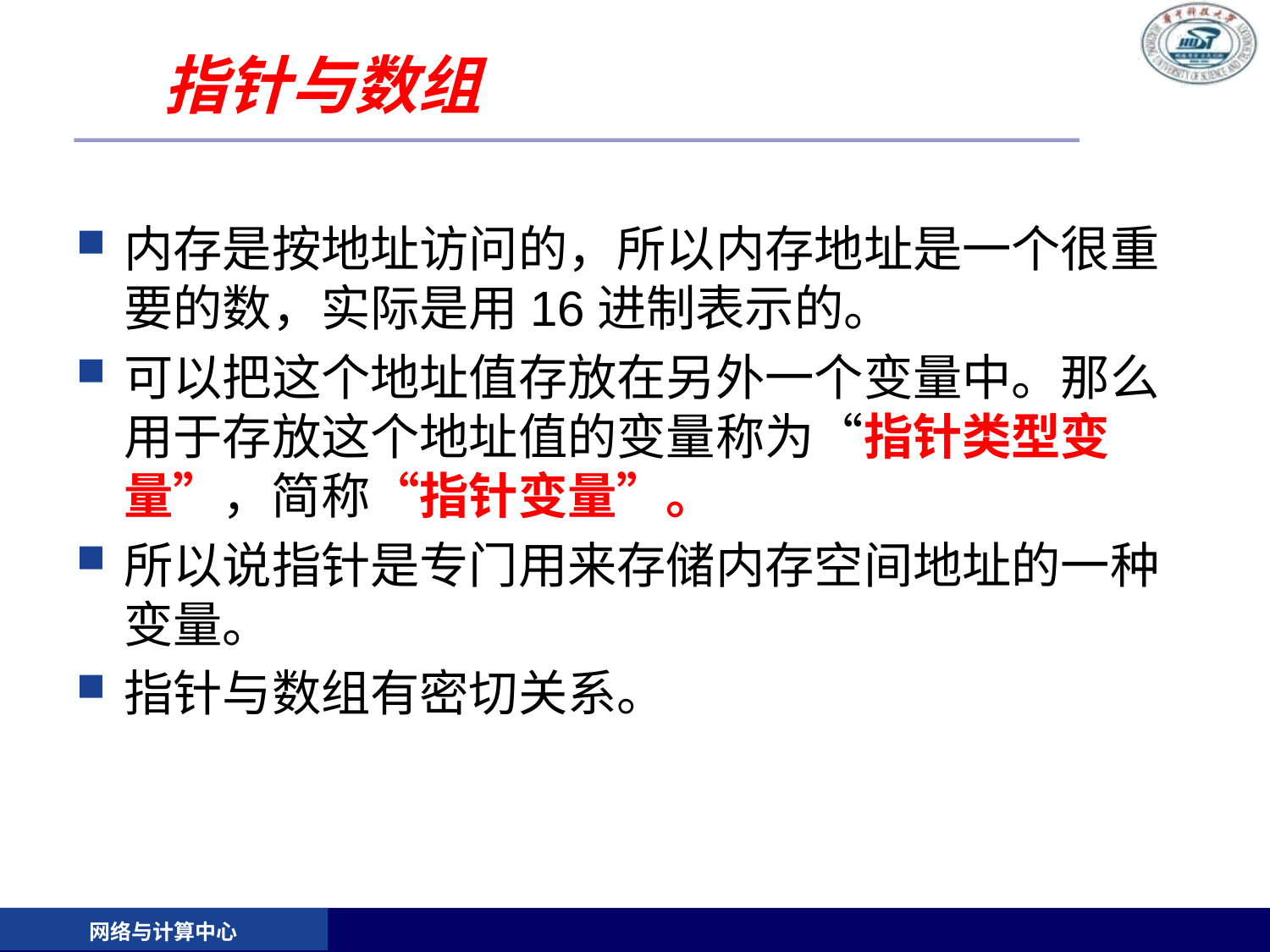

# 指针与数组
内存是按地址访问的，所以内存地址是一个很重要的数，实际是用16进制表示的。
可以把这个地址值存放在另外一个变量中。那么用于存放这个地址值的变量称为“指针类型变量”，简称“指针变量”。
所以说指针是专门用来存储内存空间地址的一种变量。
指针与数组有密切关系。

网络与计算中心